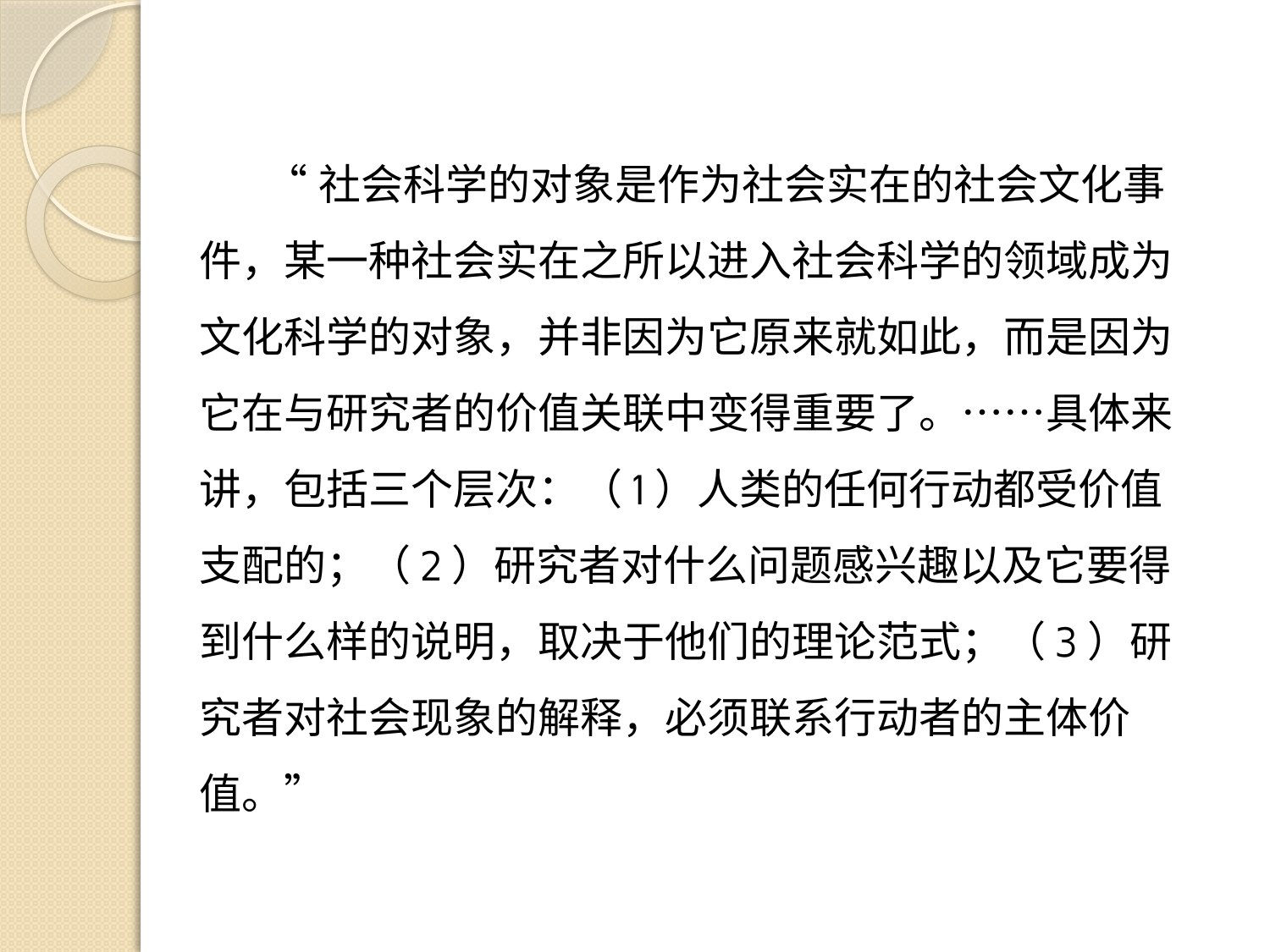

“社会科学的对象是作为社会实在的社会文化事件，某一种社会实在之所以进入社会科学的领域成为文化科学的对象，并非因为它原来就如此，而是因为它在与研究者的价值关联中变得重要了。……具体来讲，包括三个层次：（1）人类的任何行动都受价值支配的；（2）研究者对什么问题感兴趣以及它要得到什么样的说明，取决于他们的理论范式；（3）研究者对社会现象的解释，必须联系行动者的主体价值。”